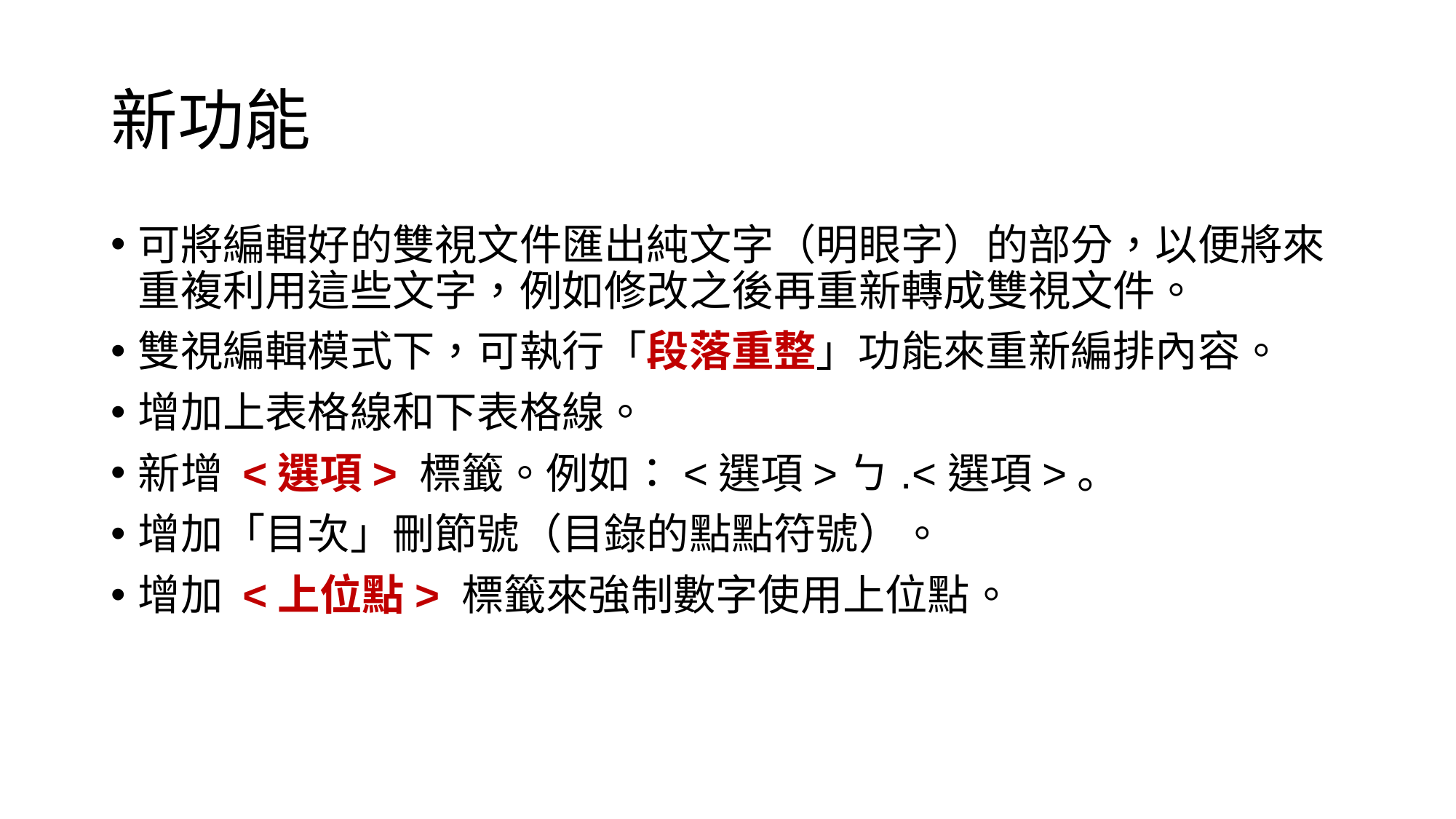

# 新功能
可將編輯好的雙視文件匯出純文字（明眼字）的部分，以便將來重複利用這些文字，例如修改之後再重新轉成雙視文件。
雙視編輯模式下，可執行「段落重整」功能來重新編排內容。
增加上表格線和下表格線。
新增 <選項> 標籤。例如：<選項>ㄅ.<選項>。
增加「目次」刪節號（目錄的點點符號）。
增加 <上位點> 標籤來強制數字使用上位點。